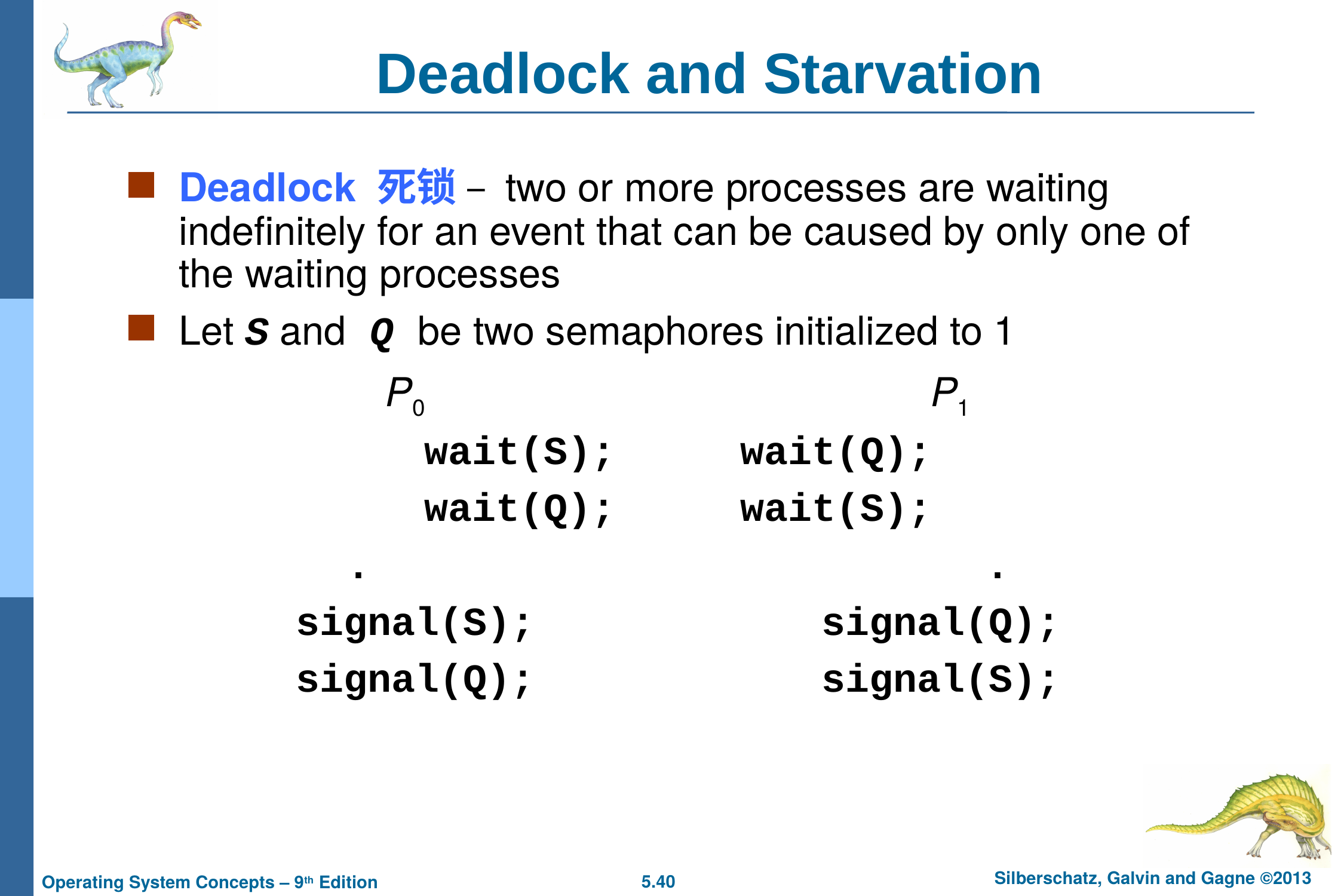

# Deadlock and Starvation
Deadlock 死锁 – two or more processes are waiting indefinitely for an event that can be caused by only one of the waiting processes
Let S and Q be two semaphores initialized to 1
P0	                                             P1
wait(S); 		wait(Q);
wait(Q);		wait(S);
.		                     .
signal(S);            signal(Q);
signal(Q);            signal(S);